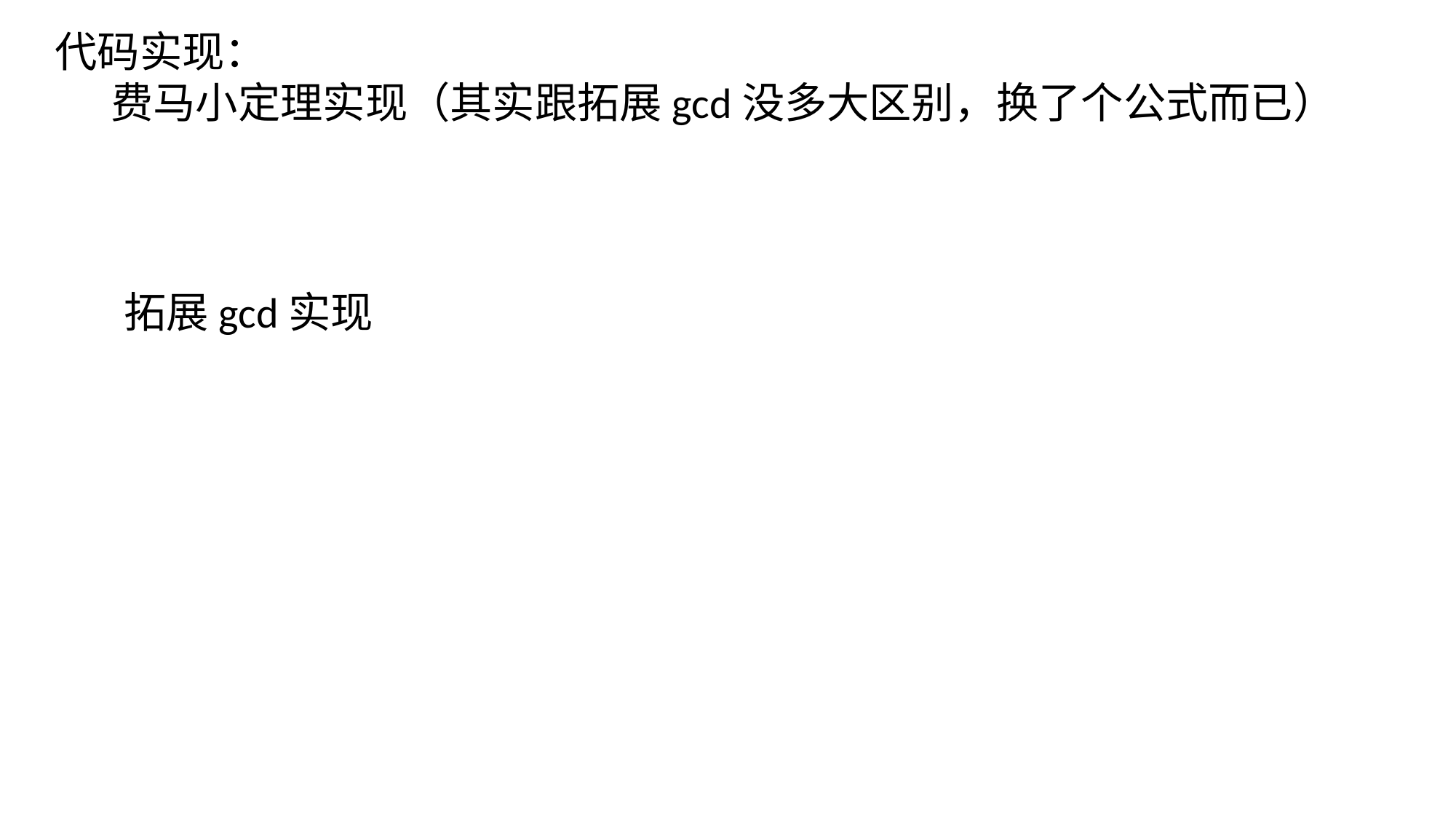

代码实现：
　 费马小定理实现（其实跟拓展gcd没多大区别，换了个公式而已）
拓展gcd实现